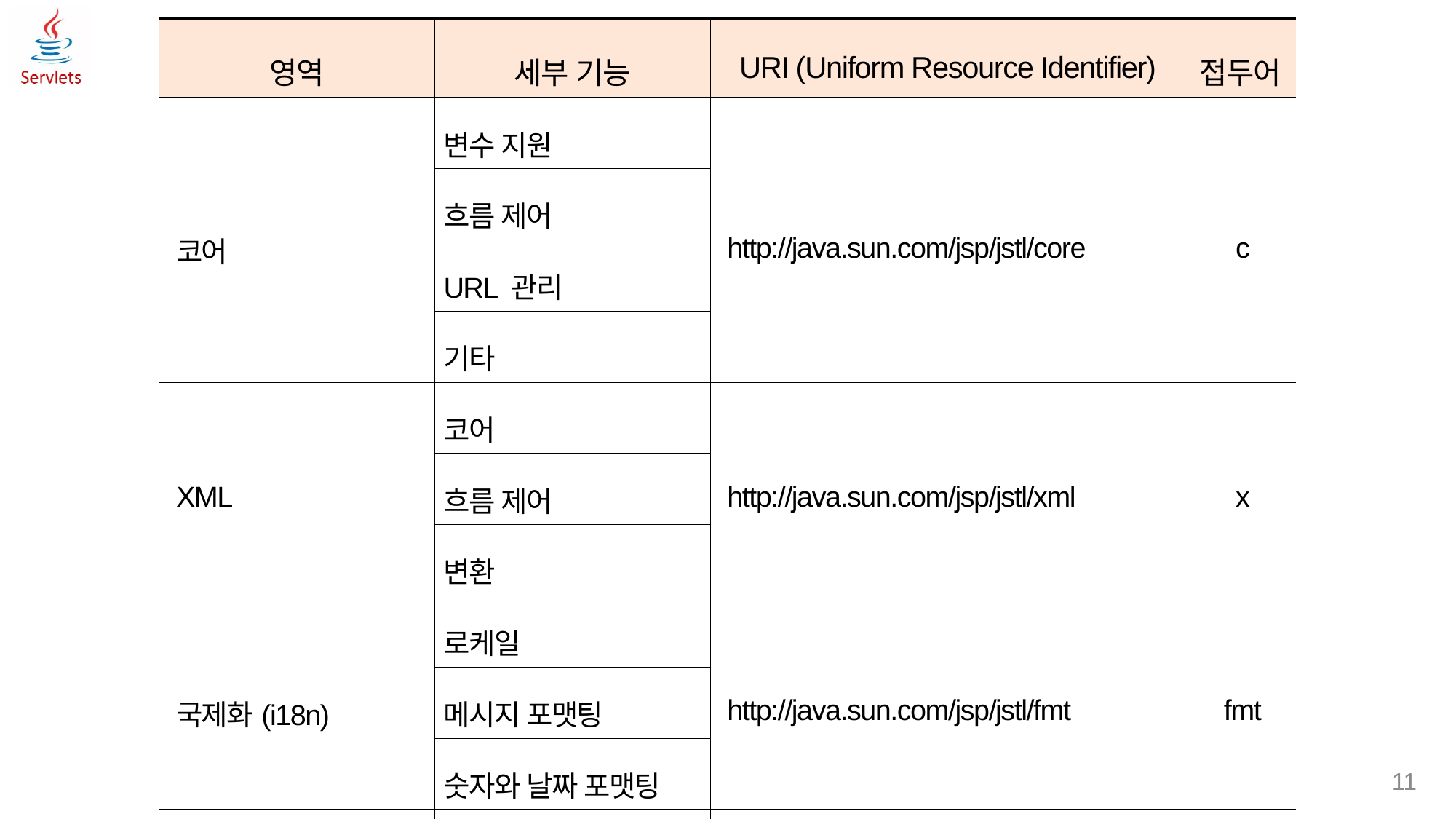

| 영역 | 세부 기능 | URI (Uniform Resource Identifier) | 접두어 |
| --- | --- | --- | --- |
| 코어 | 변수 지원 | http://java.sun.com/jsp/jstl/core | c |
|  | 흐름 제어 |  |  |
|  | URL 관리 |  |  |
|  | 기타 |  |  |
| XML | 코어 | http://java.sun.com/jsp/jstl/xml | x |
|  | 흐름 제어 |  |  |
|  | 변환 |  |  |
| 국제화(i18n) | 로케일 | http://java.sun.com/jsp/jstl/fmt | fmt |
|  | 메시지 포맷팅 |  |  |
|  | 숫자와 날짜 포맷팅 |  |  |
| 데이터베이스 | SQL | http://java.sun.com/jsp/jstl/sql | sql |
| 함수 | 컬렉션의 길이 | http://java.sun.com/jsp/jstl/functions | fn |
|  | 문자열 조작 |  |  |
11